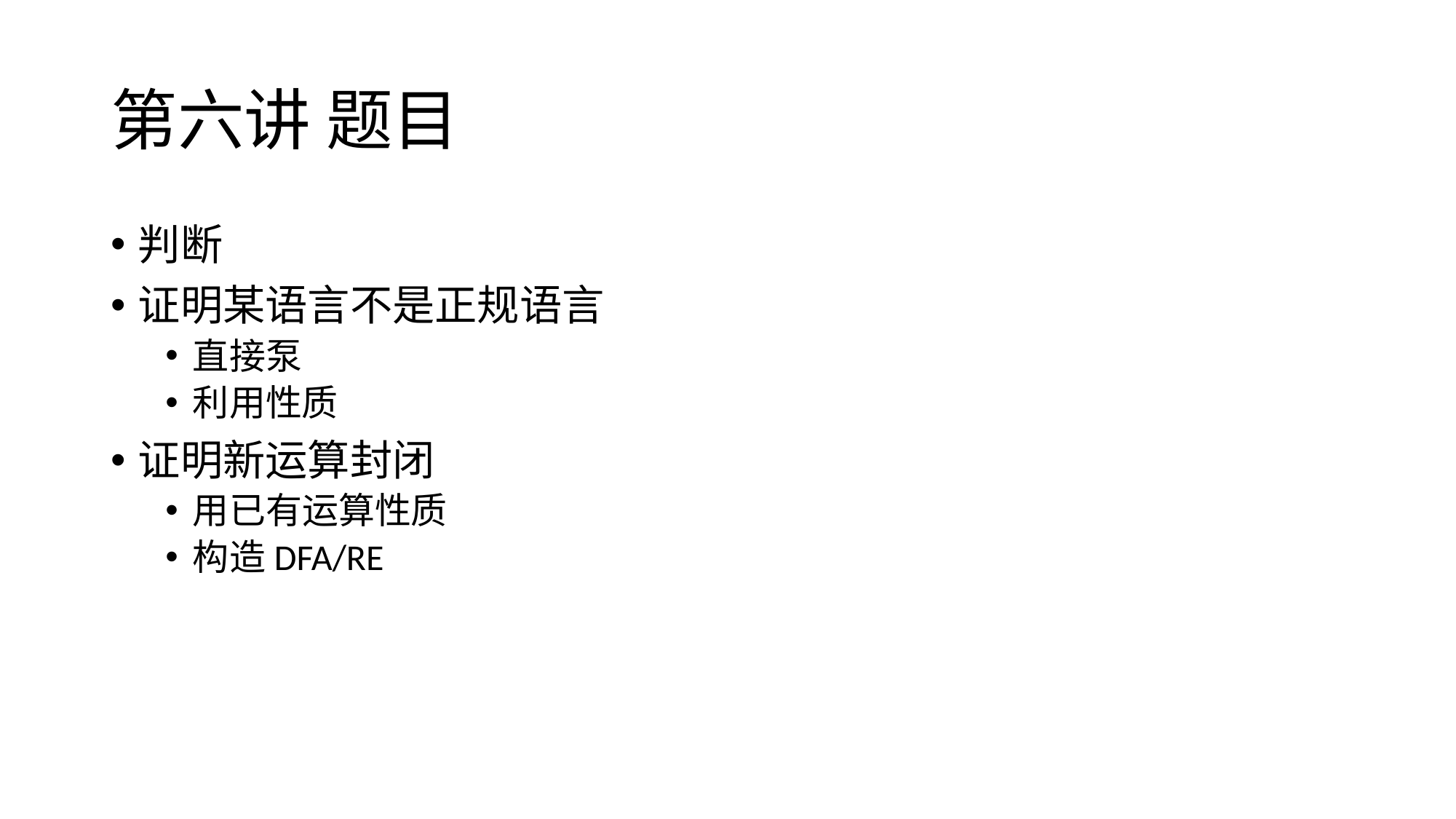

# 第六讲 题目
判断
证明某语言不是正规语言
直接泵
利用性质
证明新运算封闭
用已有运算性质
构造DFA/RE